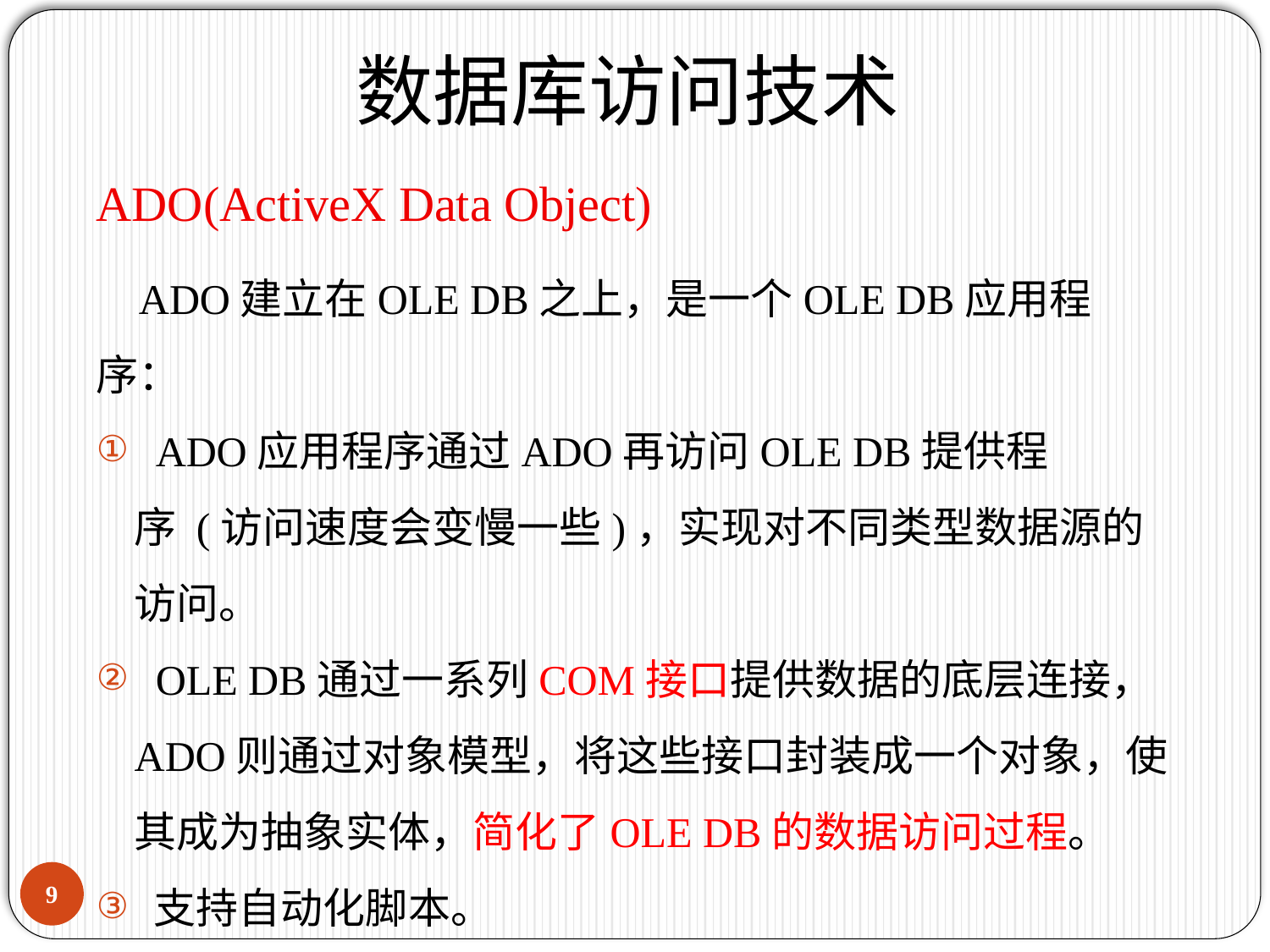

数据库访问技术
ADO(ActiveX Data Object)
    ADO建立在OLE DB之上，是一个OLE DB应用程序：
  ADO应用程序通过ADO再访问OLE DB提供程序 (访问速度会变慢一些)，实现对不同类型数据源的访问。
  OLE DB通过一系列COM接口提供数据的底层连接，ADO则通过对象模型，将这些接口封装成一个对象，使其成为抽象实体，简化了OLE DB的数据访问过程。
 支持自动化脚本。
9